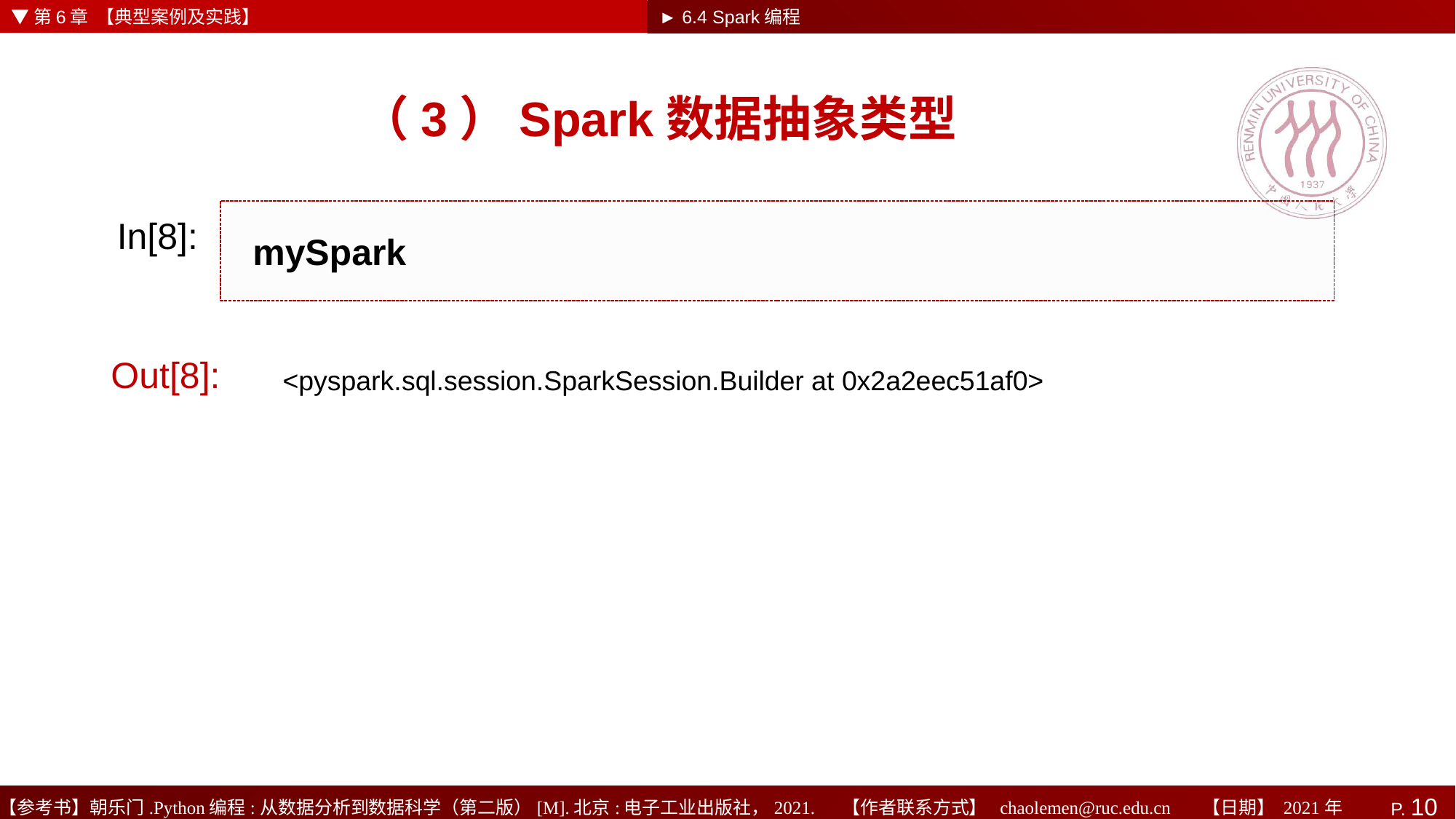

▼第6章  【典型案例及实践】
► 6.4 Spark编程
# （3）Spark数据抽象类型
mySpark
In[8]:
Out[8]:
<pyspark.sql.session.SparkSession.Builder at 0x2a2eec51af0>